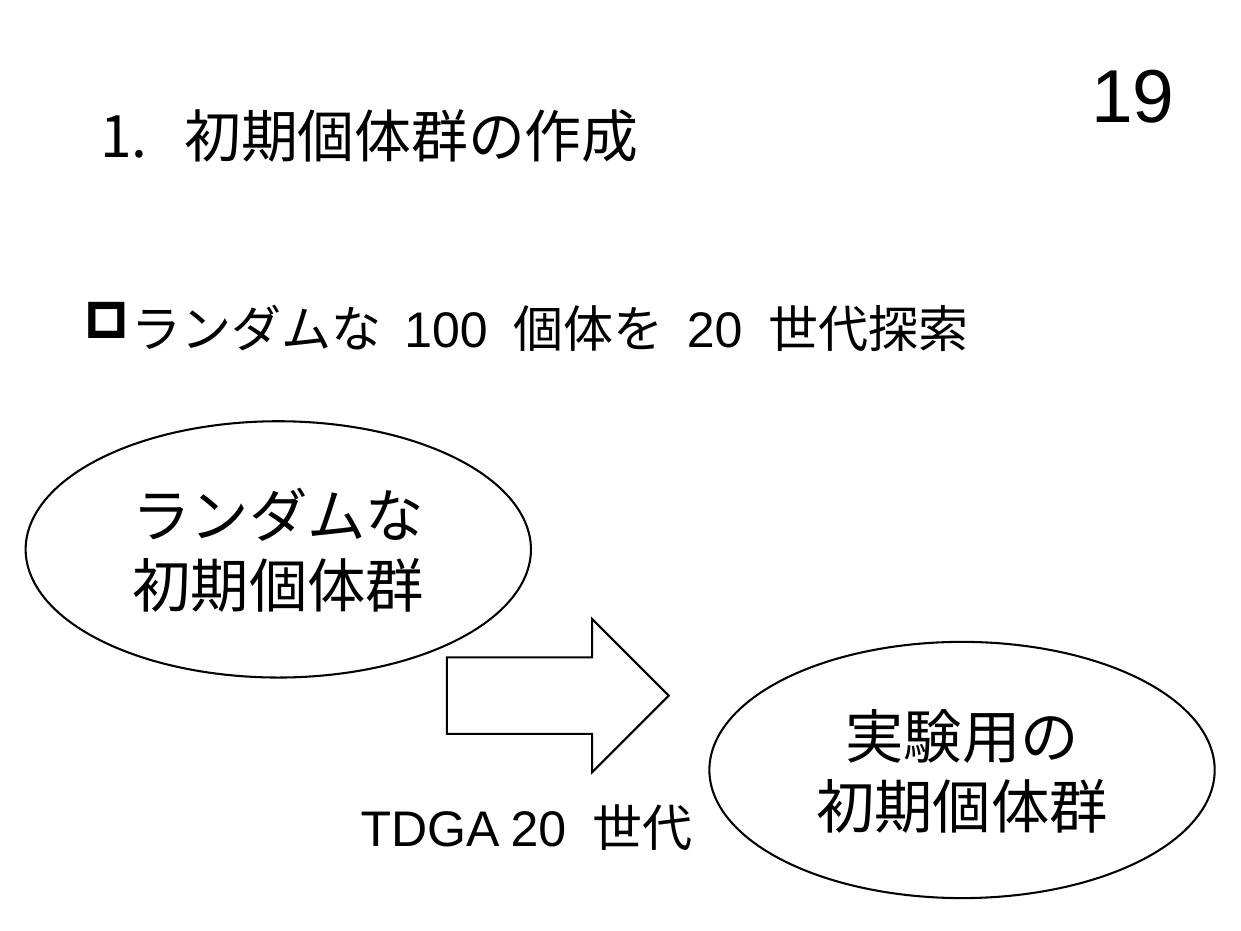

# 初期個体群の作成
19
ランダムな 100 個体を 20 世代探索
ランダムな
初期個体群

実験用の
初期個体群
TDGA 20 世代